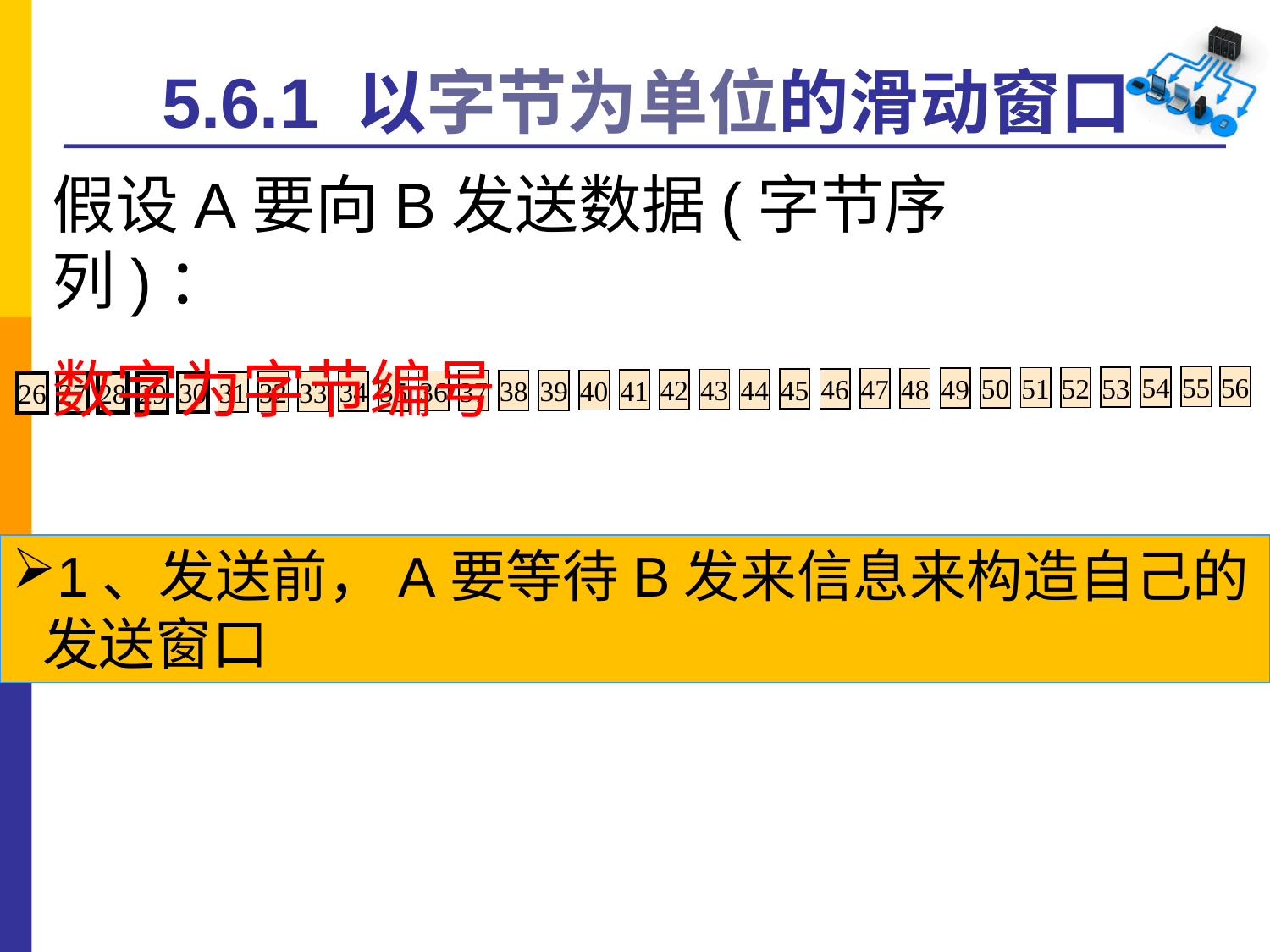

# 5.6.1 以字节为单位的滑动窗口
假设A要向B发送数据(字节序列)：
数字为字节编号
55
56
54
53
52
51
50
49
48
47
46
45
44
43
42
41
40
39
38
37
36
35
34
33
32
31
30
29
28
27
26
1、发送前，A要等待B发来信息来构造自己的发送窗口